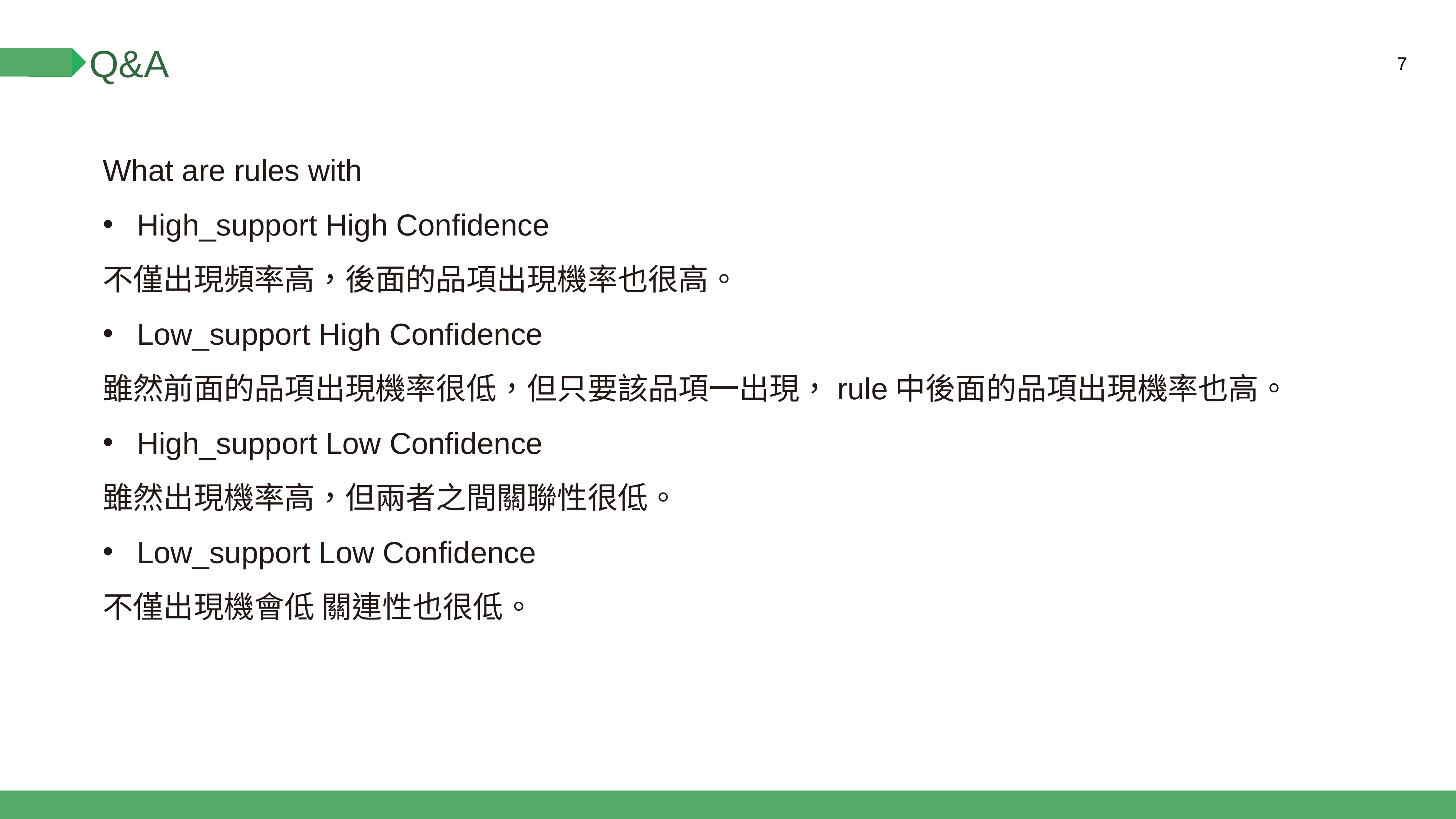

# Q&A
7
What are rules with
High_support High Confidence
不僅出現頻率高，後面的品項出現機率也很高。
Low_support High Confidence
雖然前面的品項出現機率很低，但只要該品項一出現，rule中後面的品項出現機率也高。
High_support Low Confidence
雖然出現機率高，但兩者之間關聯性很低。
Low_support Low Confidence
不僅出現機會低 關連性也很低。